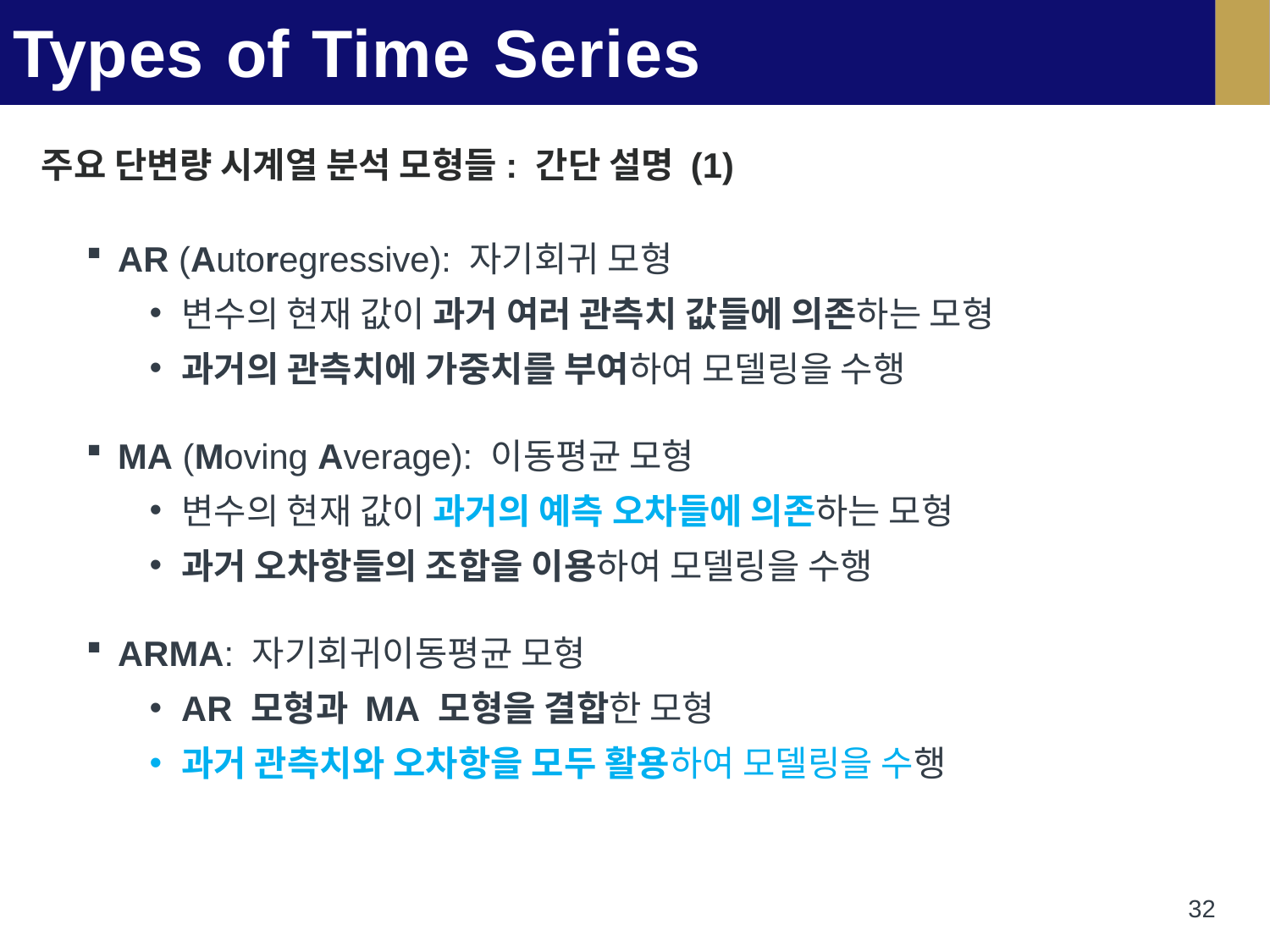

# Types of Time Series Analysis
주요 단변량 시계열 분석 모형들: 간단 설명 (1)

AR (Autoregressive): 자기회귀 모형
변수의 현재 값이 과거 여러 관측치 값들에 의존하는 모형
과거의 관측치에 가중치를 부여하여 모델링을 수행

MA (Moving Average): 이동평균 모형
변수의 현재 값이 과거의 예측 오차들에 의존하는 모형
과거 오차항들의 조합을 이용하여 모델링을 수행

ARMA: 자기회귀이동평균 모형
AR 모형과 MA 모형을 결합한 모형
과거 관측치와 오차항을 모두 활용하여 모델링을 수행
32